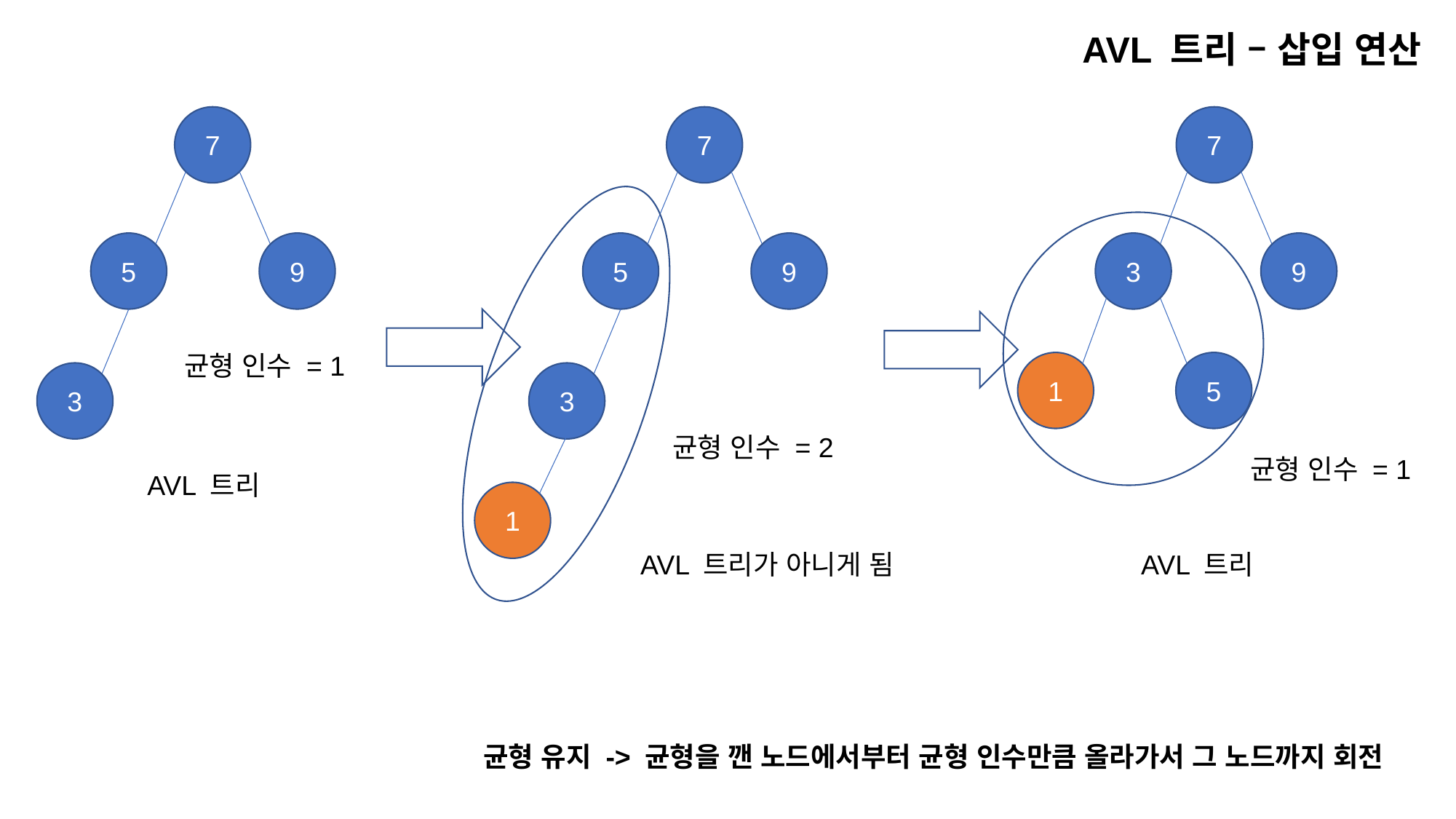

AVL 트리 – 삽입 연산
7
7
7

9
9
3
9
5
5

균형 인수 = 1
5
1
3
3
균형 인수 = 2
균형 인수 = 1
AVL 트리
1
AVL 트리가 아니게 됨
AVL 트리
균형 유지 -> 균형을 깬 노드에서부터 균형 인수만큼 올라가서 그 노드까지 회전